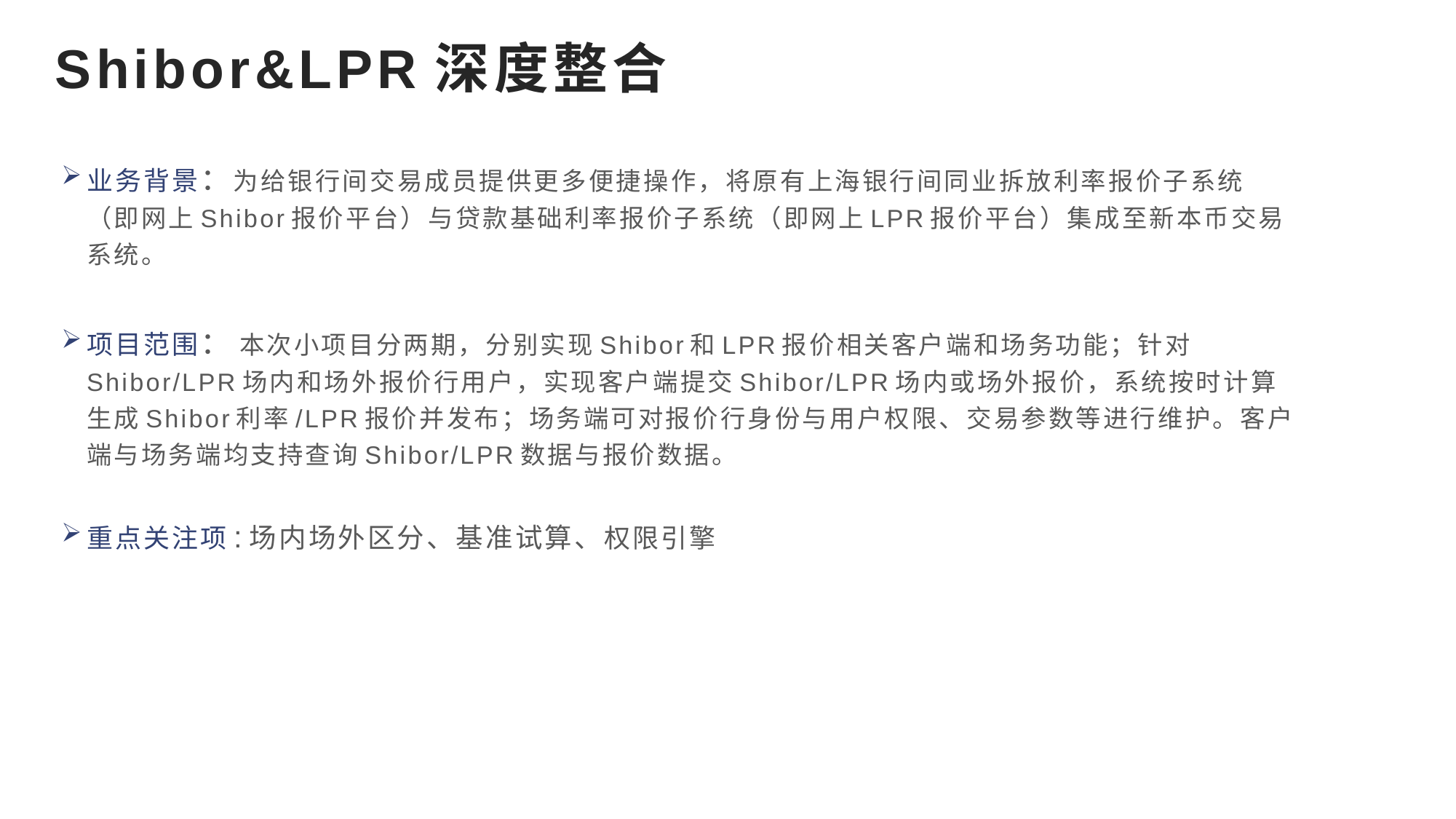

# Shibor&LPR深度整合
业务背景：为给银行间交易成员提供更多便捷操作，将原有上海银行间同业拆放利率报价子系统（即网上Shibor报价平台）与贷款基础利率报价子系统（即网上LPR报价平台）集成至新本币交易系统。

项目范围： 本次小项目分两期，分别实现Shibor和LPR报价相关客户端和场务功能；针对Shibor/LPR场内和场外报价行用户，实现客户端提交Shibor/LPR场内或场外报价，系统按时计算生成Shibor利率/LPR报价并发布；场务端可对报价行身份与用户权限、交易参数等进行维护。客户端与场务端均支持查询Shibor/LPR数据与报价数据。

重点关注项:场内场外区分、基准试算、权限引擎